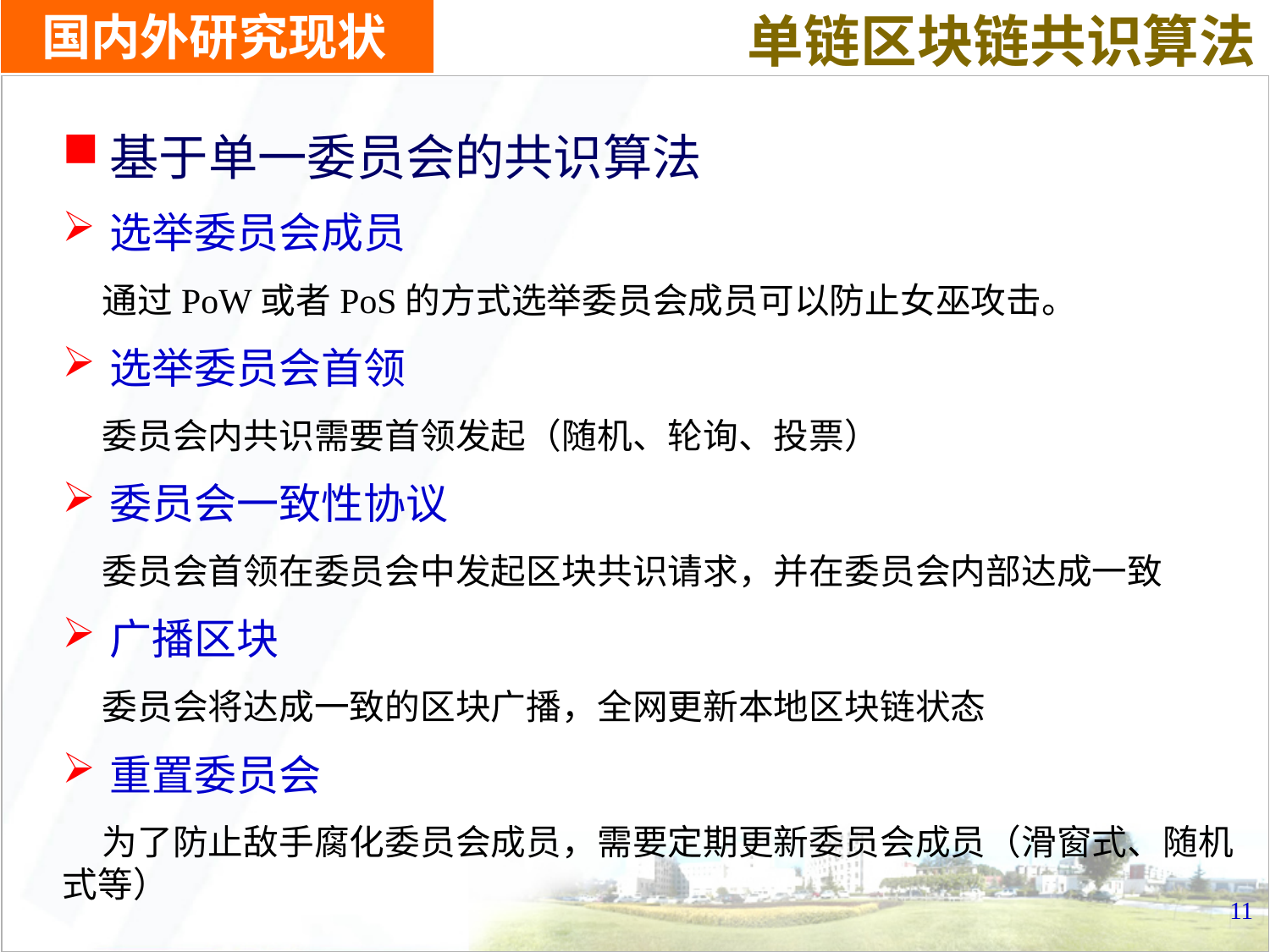

单链区块链共识算法
# 国内外研究现状
基于单一委员会的共识算法
选举委员会成员
    通过PoW或者PoS的方式选举委员会成员可以防止女巫攻击。
选举委员会首领
    委员会内共识需要首领发起（随机、轮询、投票）
委员会一致性协议
    委员会首领在委员会中发起区块共识请求，并在委员会内部达成一致
广播区块
    委员会将达成一致的区块广播，全网更新本地区块链状态
重置委员会
    为了防止敌手腐化委员会成员，需要定期更新委员会成员（滑窗式、随机式等）
11